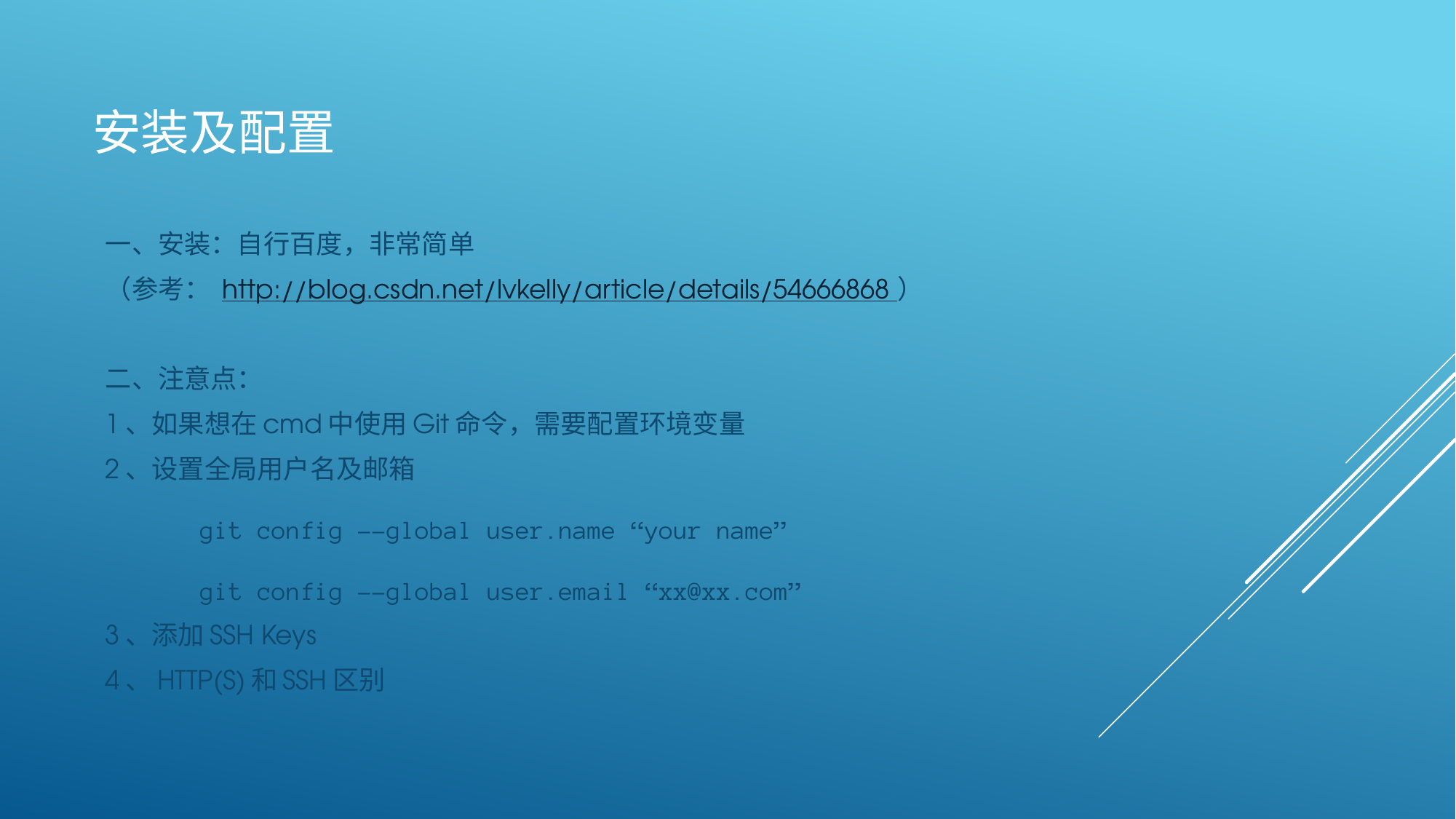

# 安装及配置
一、安装：自行百度，非常简单
（参考： http://blog.csdn.net/lvkelly/article/details/54666868 ）

二、注意点：
1、如果想在cmd中使用Git命令，需要配置环境变量
2、设置全局用户名及邮箱
	git config --global user.name “your name”
	git config --global user.email “xx@xx.com”
3、添加SSH Keys
4、HTTP(S)和SSH区别